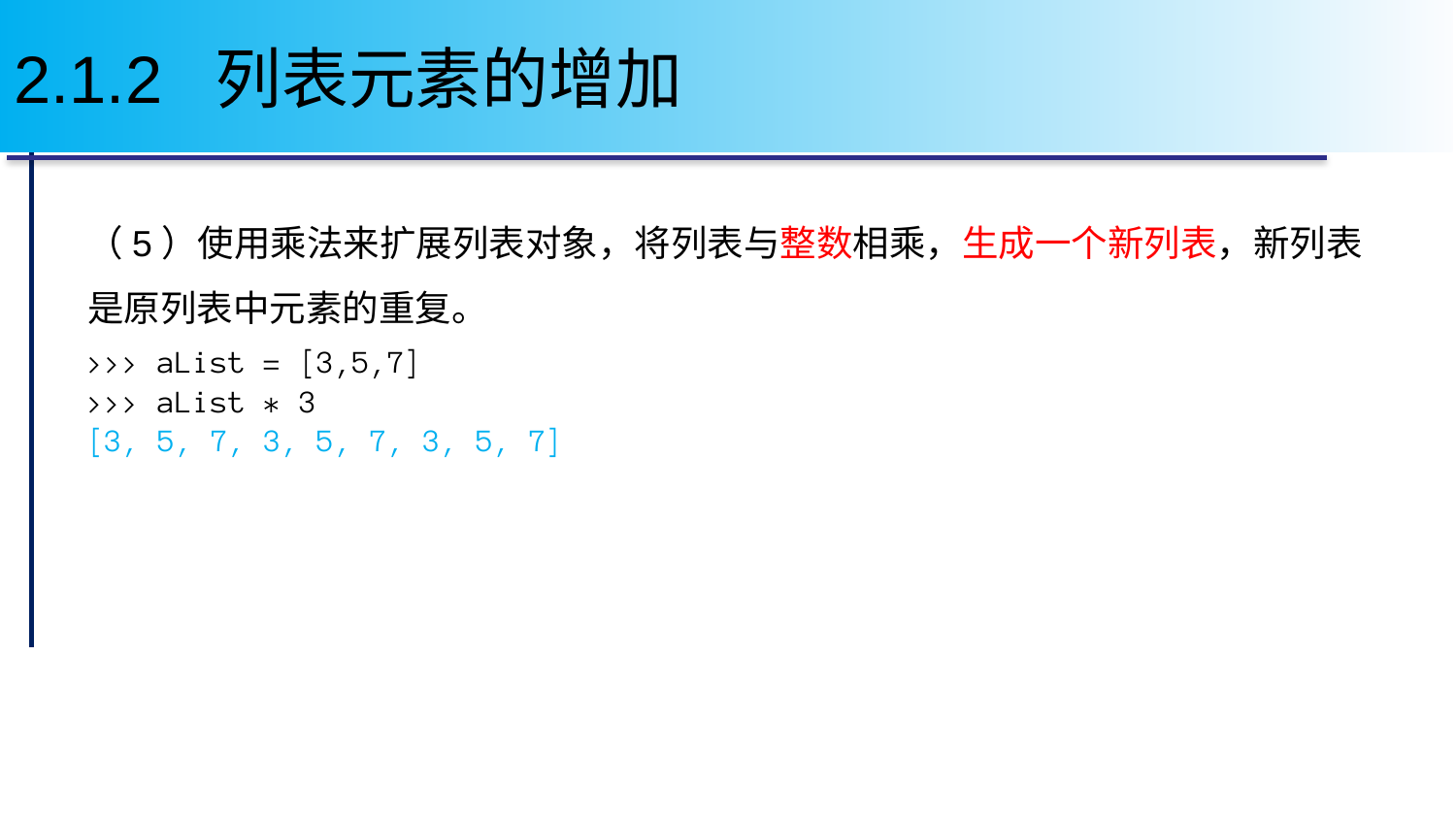

# 2.1.2  列表元素的增加
（5）使用乘法来扩展列表对象，将列表与整数相乘，生成一个新列表，新列表是原列表中元素的重复。
>>> aList = [3,5,7]
>>> aList * 3
[3, 5, 7, 3, 5, 7, 3, 5, 7]